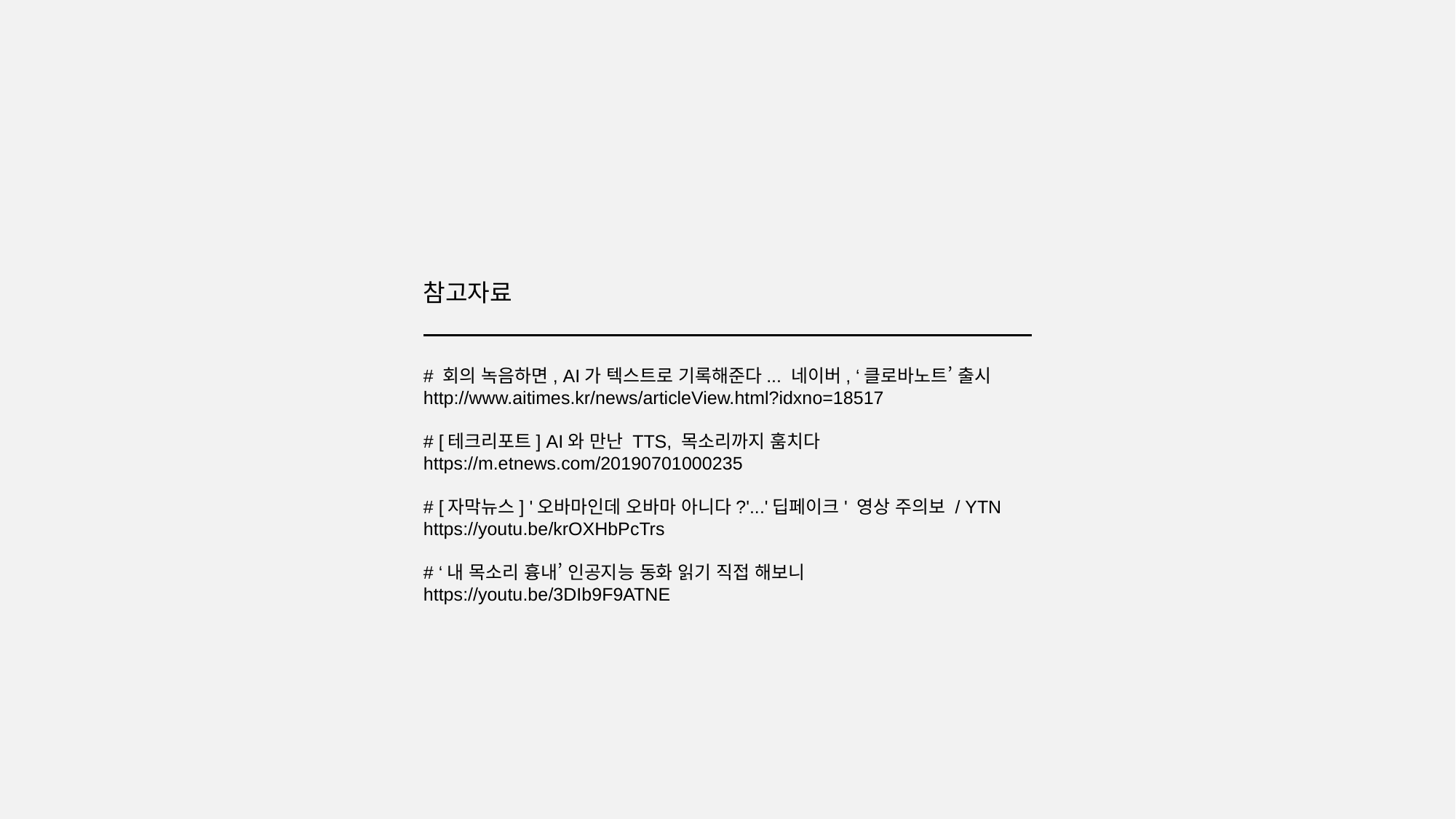

참고자료
# 회의 녹음하면, AI가 텍스트로 기록해준다... 네이버, ‘클로바노트’ 출시
http://www.aitimes.kr/news/articleView.html?idxno=18517

# [테크리포트] AI와 만난 TTS, 목소리까지 훔치다
https://m.etnews.com/20190701000235

# [자막뉴스] '오바마인데 오바마 아니다?'...'딥페이크' 영상 주의보 / YTN
https://youtu.be/krOXHbPcTrs

# ‘내 목소리 흉내’ 인공지능 동화 읽기 직접 해보니
https://youtu.be/3DIb9F9ATNE